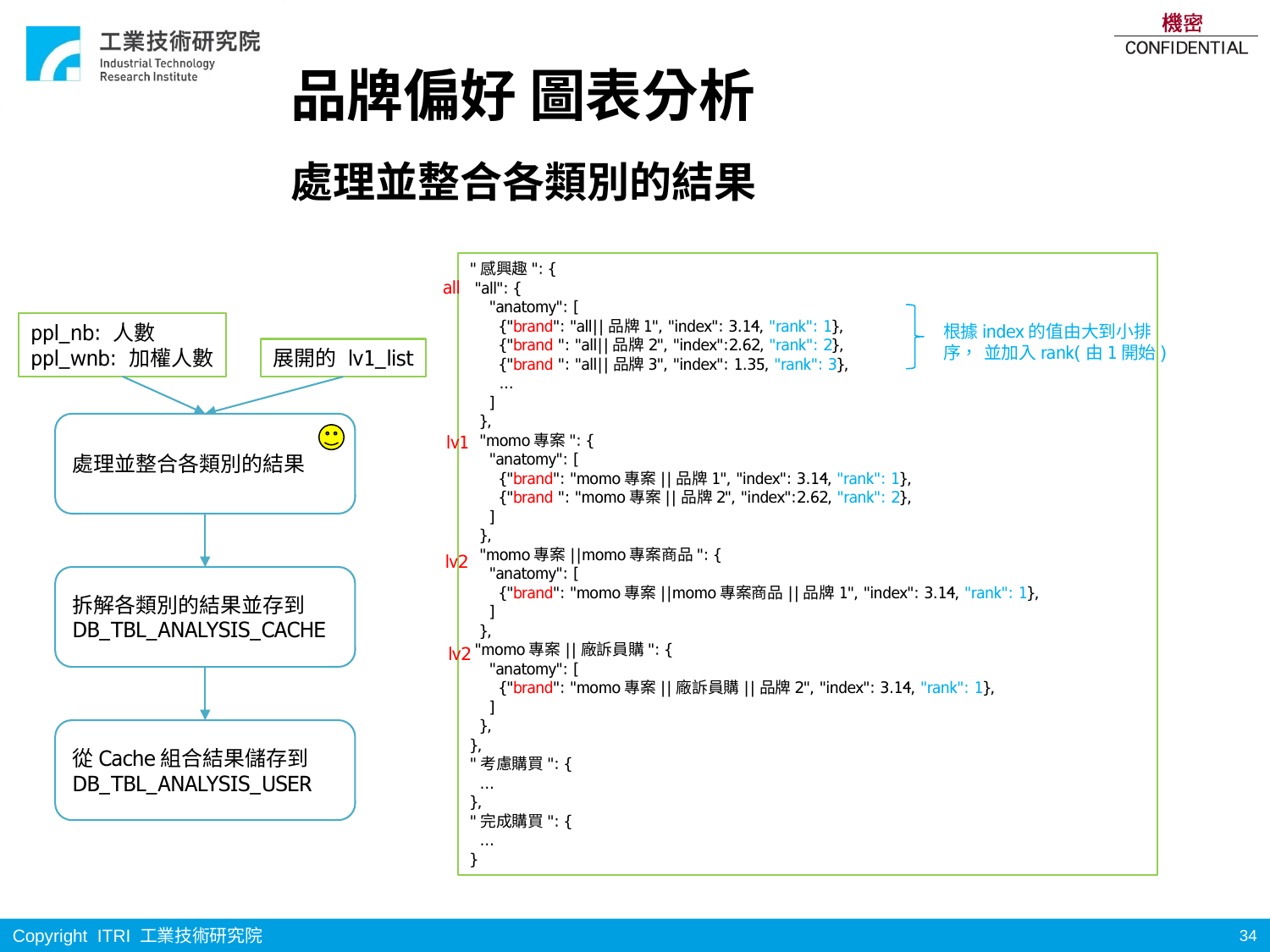

# 品牌偏好 圖表分析
處理並整合各類別的結果
"感興趣": {
 "all": {
    "anatomy": [
      {"brand": "all||品牌1", "index": 3.14, "rank": 1},
      {"brand ": "all||品牌2", "index":2.62, "rank": 2},
      {"brand ": "all||品牌3", "index": 1.35, "rank": 3},
      ...
    ]
  },
  "momo專案": {
    "anatomy": [
      {"brand": "momo專案||品牌1", "index": 3.14, "rank": 1},
      {"brand ": "momo專案||品牌2", "index":2.62, "rank": 2},
    ]
  },
  "momo專案||momo專案商品": {
    "anatomy": [
      {"brand": "momo專案||momo專案商品||品牌1", "index": 3.14, "rank": 1},
    ]
  },
 "momo專案||廠訴員購": {
    "anatomy": [
      {"brand": "momo專案||廠訴員購||品牌2", "index": 3.14, "rank": 1},
    ]
  },
},
"考慮購買": {
  ...
},
"完成購買": {
  ...
}
all

ppl_nb: 人數
ppl_wnb: 加權人數
根據index的值由大到小排序， 並加入rank(由1開始)
展開的 lv1_list
處理並整合各類別的結果

lv1
lv2
拆解各類別的結果並存到
DB_TBL_ANALYSIS_CACHE
lv2
從Cache組合結果儲存到
DB_TBL_ANALYSIS_USER
34